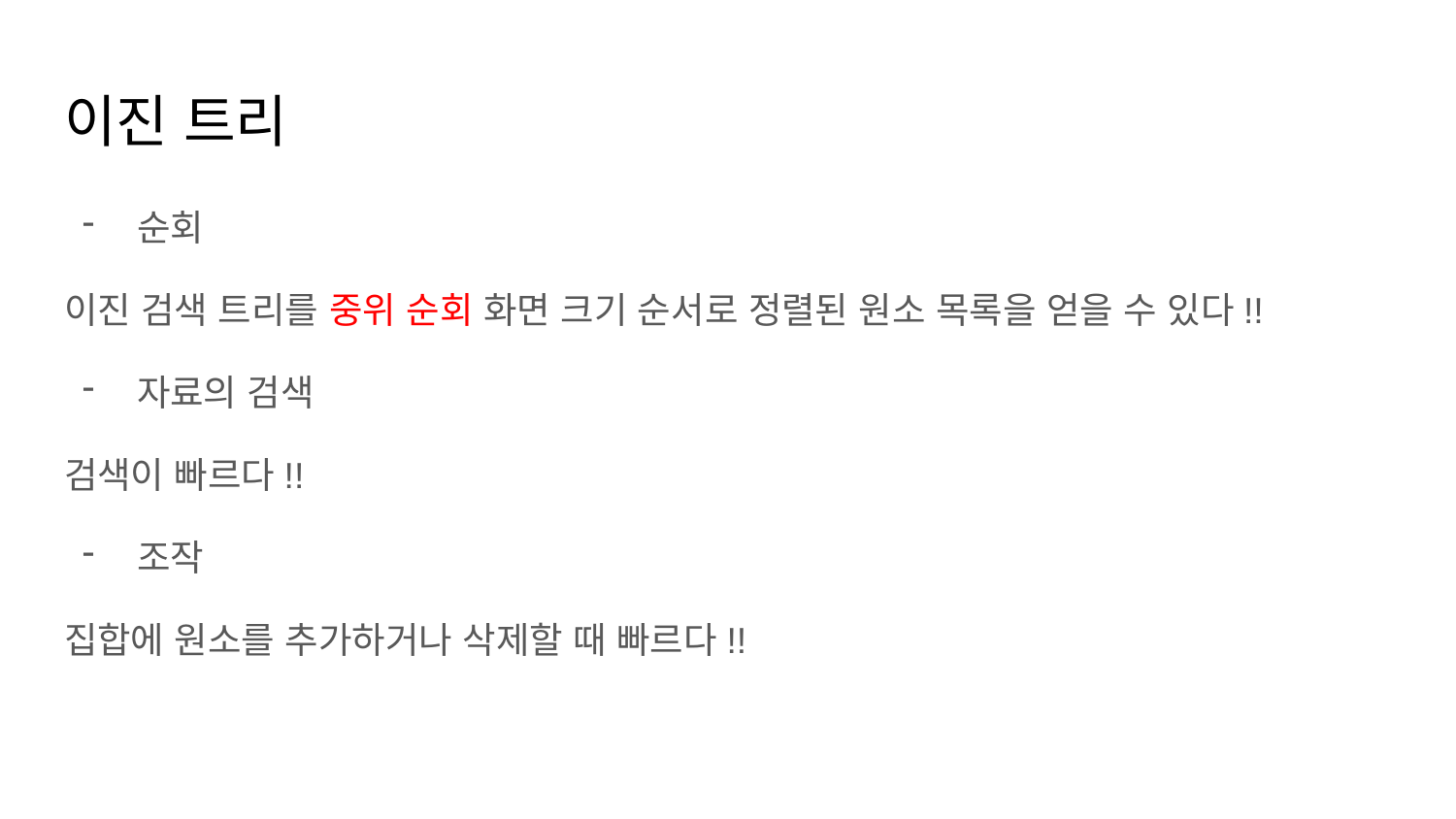

# 이진 트리
순회
이진 검색 트리를 중위 순회 화면 크기 순서로 정렬된 원소 목록을 얻을 수 있다!!
자료의 검색
검색이 빠르다!!
조작
집합에 원소를 추가하거나 삭제할 때 빠르다!!